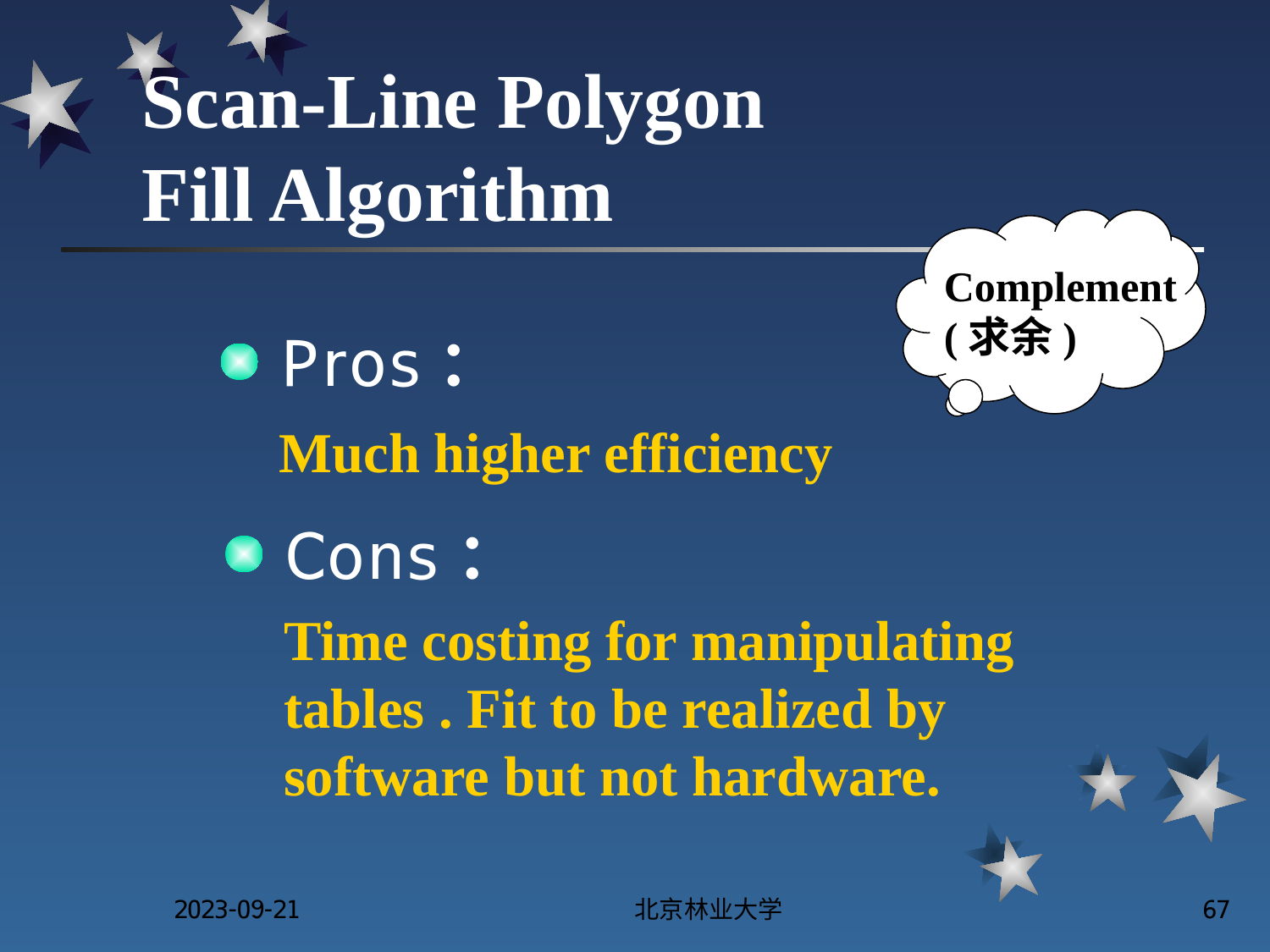

# Scan-Line Polygon Fill Algorithm

Complement (求余)
Pros：

Much higher efficiency
Cons：

Time costing for manipulating tables . Fit to be realized by software but not hardware.
2023-09-21
北京林业大学
67